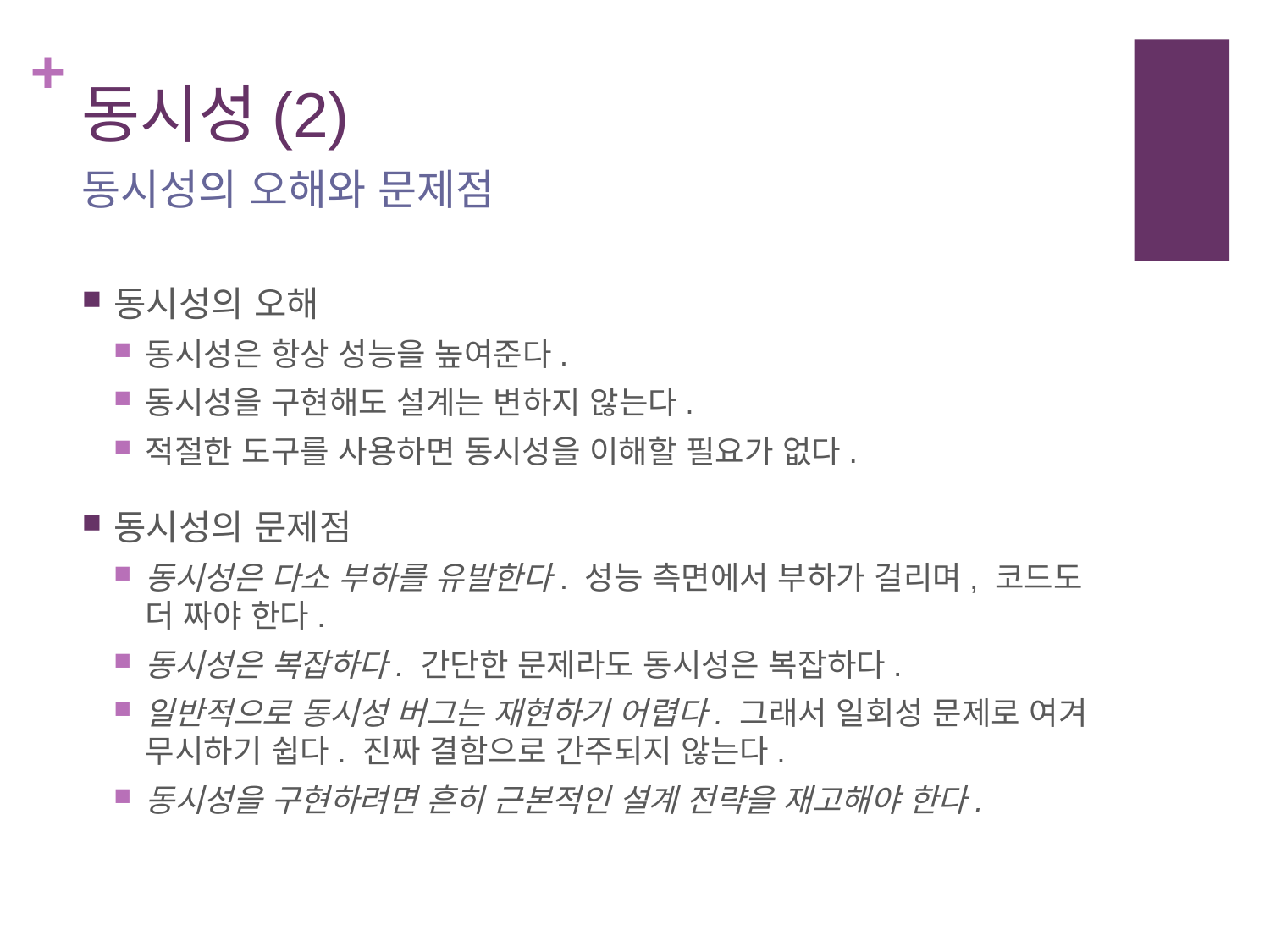

# 동시성(2)
동시성의 오해와 문제점
동시성의 오해
동시성은 항상 성능을 높여준다.
동시성을 구현해도 설계는 변하지 않는다.
적절한 도구를 사용하면 동시성을 이해할 필요가 없다.
동시성의 문제점
동시성은 다소 부하를 유발한다. 성능 측면에서 부하가 걸리며, 코드도 더 짜야 한다.
동시성은 복잡하다. 간단한 문제라도 동시성은 복잡하다.
일반적으로 동시성 버그는 재현하기 어렵다. 그래서 일회성 문제로 여겨 무시하기 쉽다. 진짜 결함으로 간주되지 않는다.
동시성을 구현하려면 흔히 근본적인 설계 전략을 재고해야 한다.